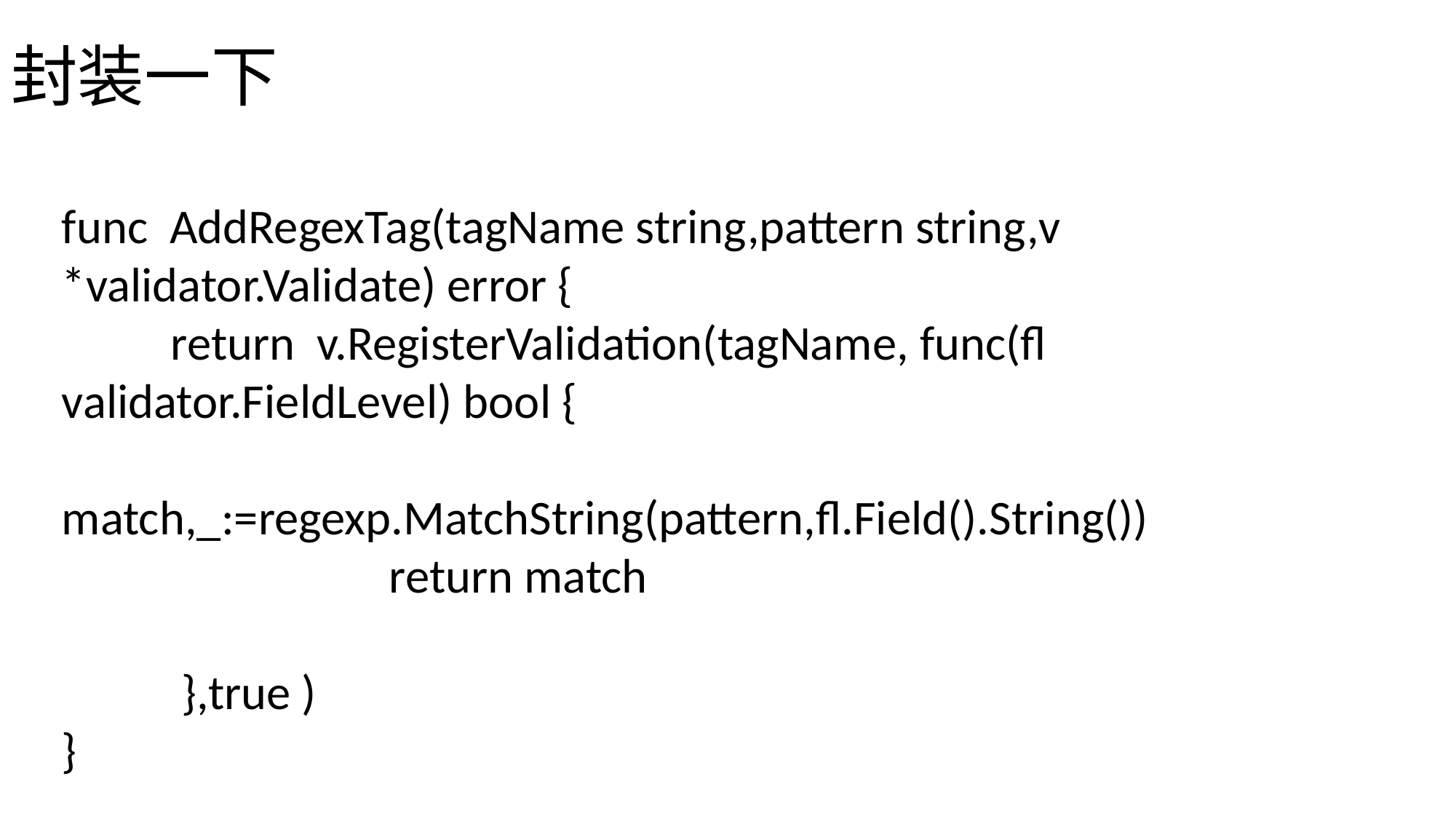

# 封装一下
func  AddRegexTag(tagName string,pattern string,v *validator.Validate) error {
	return  v.RegisterValidation(tagName, func(fl validator.FieldLevel) bool {
		  match,_:=regexp.MatchString(pattern,fl.Field().String())
		 	return match

	 },true )
}